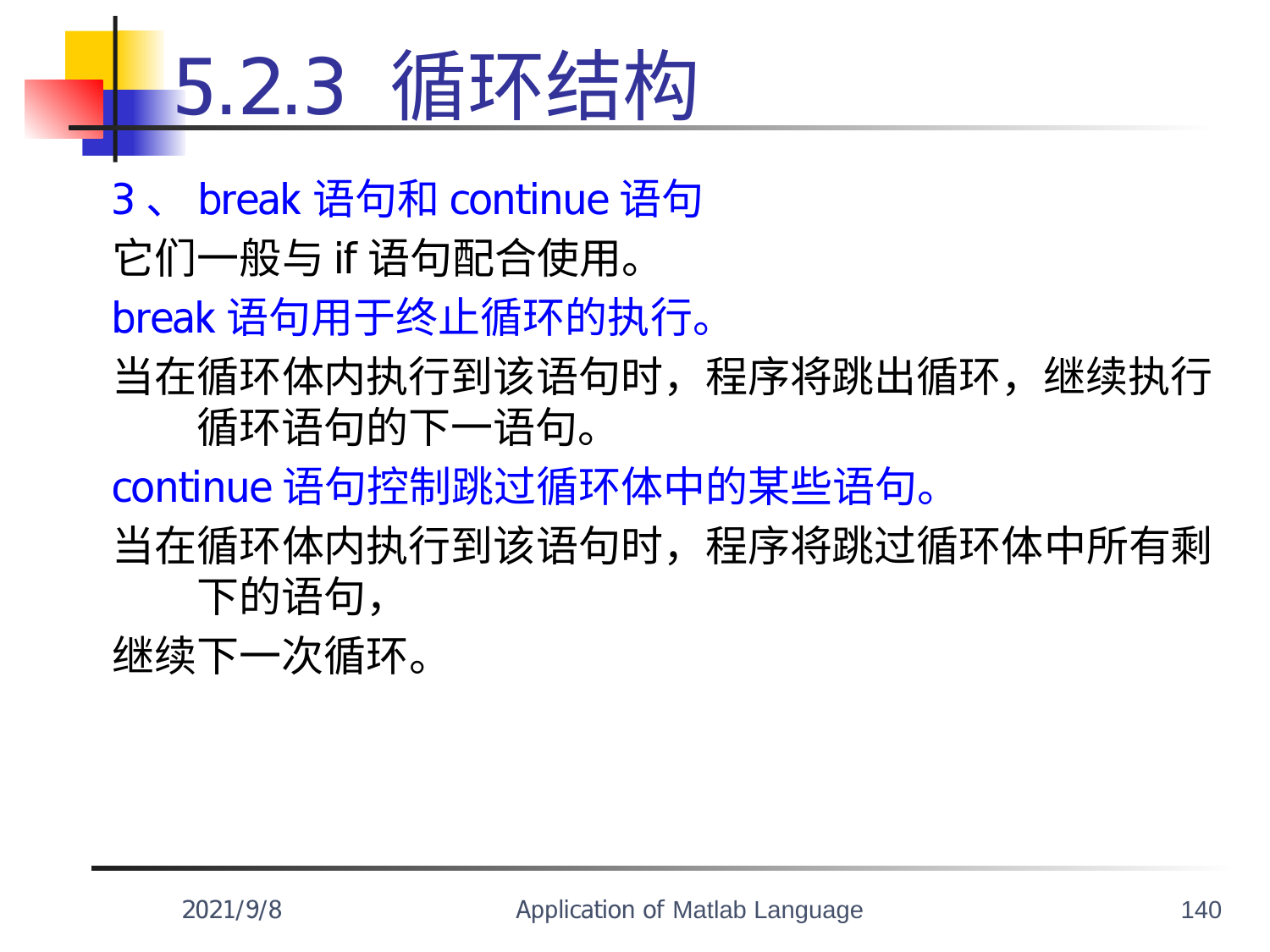

# 5.2.3 循环结构
3、break语句和continue语句
它们一般与if语句配合使用。
break语句用于终止循环的执行。
当在循环体内执行到该语句时，程序将跳出循环，继续执行循环语句的下一语句。
continue语句控制跳过循环体中的某些语句。
当在循环体内执行到该语句时，程序将跳过循环体中所有剩下的语句，
继续下一次循环。
 2021/9/8
Application of Matlab Language
140